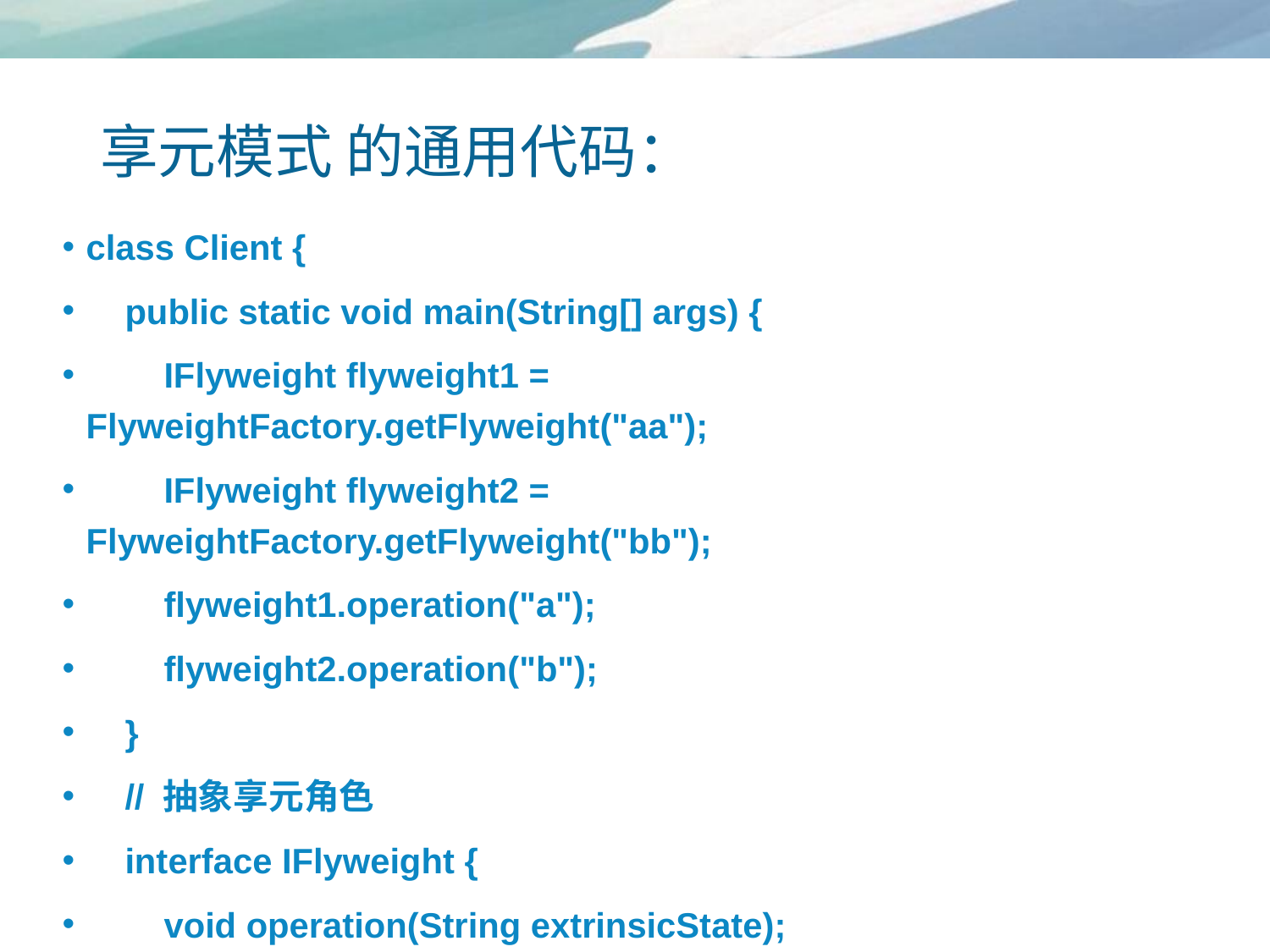

# 享元模式 的通用代码：
class Client {
    public static void main(String[] args) {
        IFlyweight flyweight1 = FlyweightFactory.getFlyweight("aa");
        IFlyweight flyweight2 = FlyweightFactory.getFlyweight("bb");
        flyweight1.operation("a");
        flyweight2.operation("b");
    }
    // 抽象享元角色
    interface IFlyweight {
        void operation(String extrinsicState);
    }